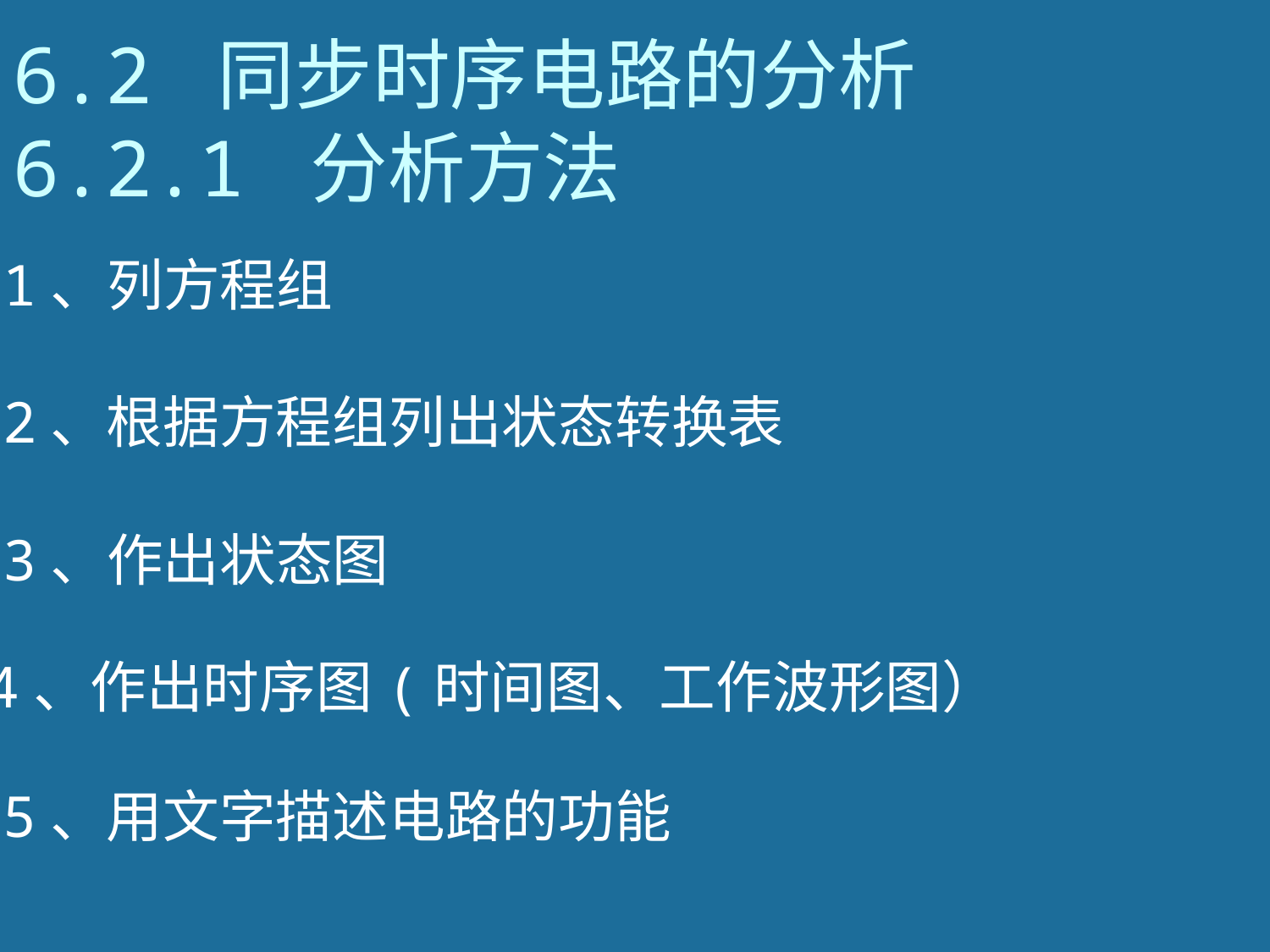

# 6.2 同步时序电路的分析 6.2.1 分析方法

1、列方程组
2、根据方程组列出状态转换表
3、作出状态图
4、作出时序图(时间图、工作波形图）
5、用文字描述电路的功能
16